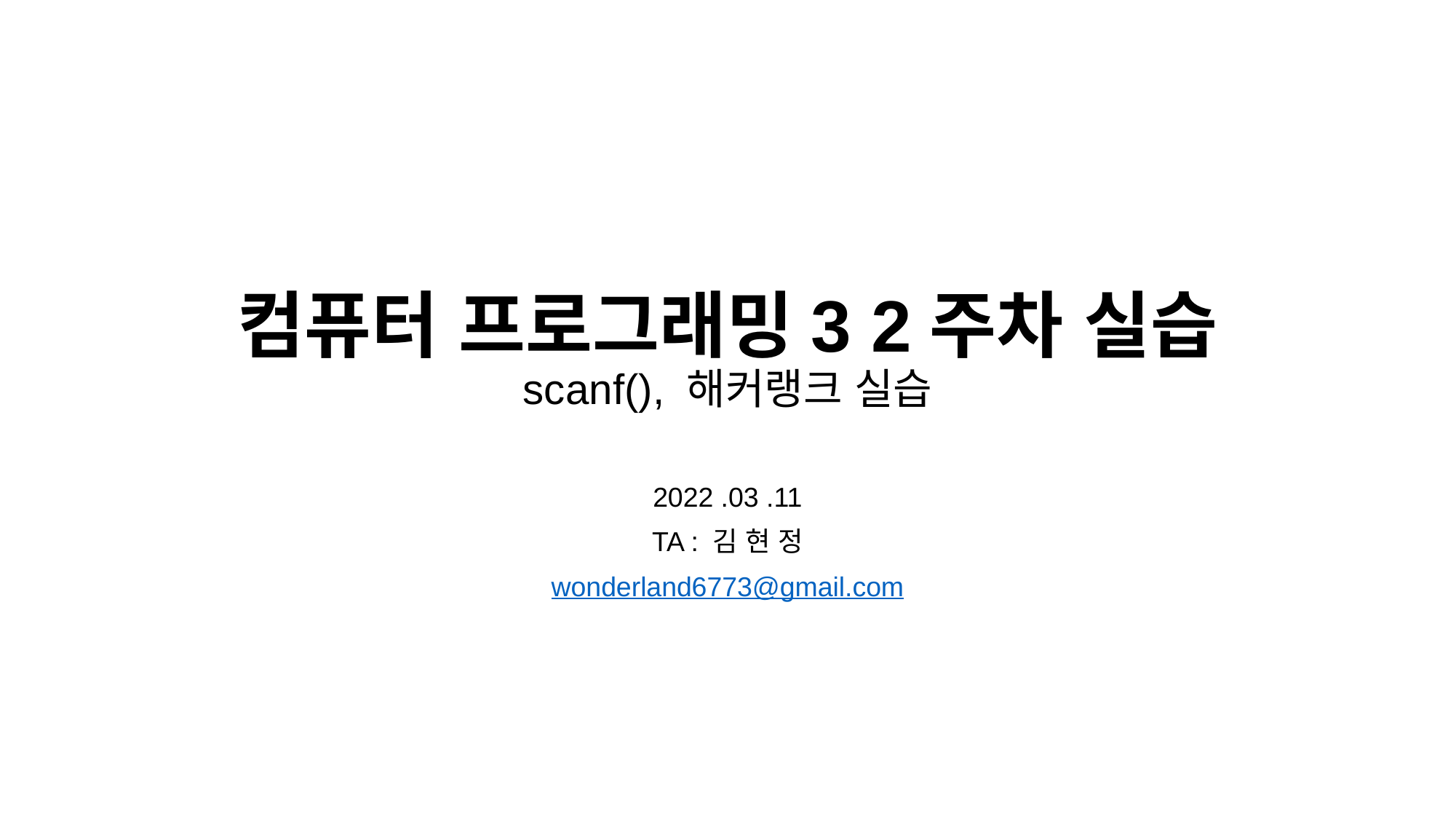

# 컴퓨터 프로그래밍3 2주차 실습 scanf(), 해커랭크 실습

2022 .03 .11
TA : 김 현 정
wonderland6773@gmail.com